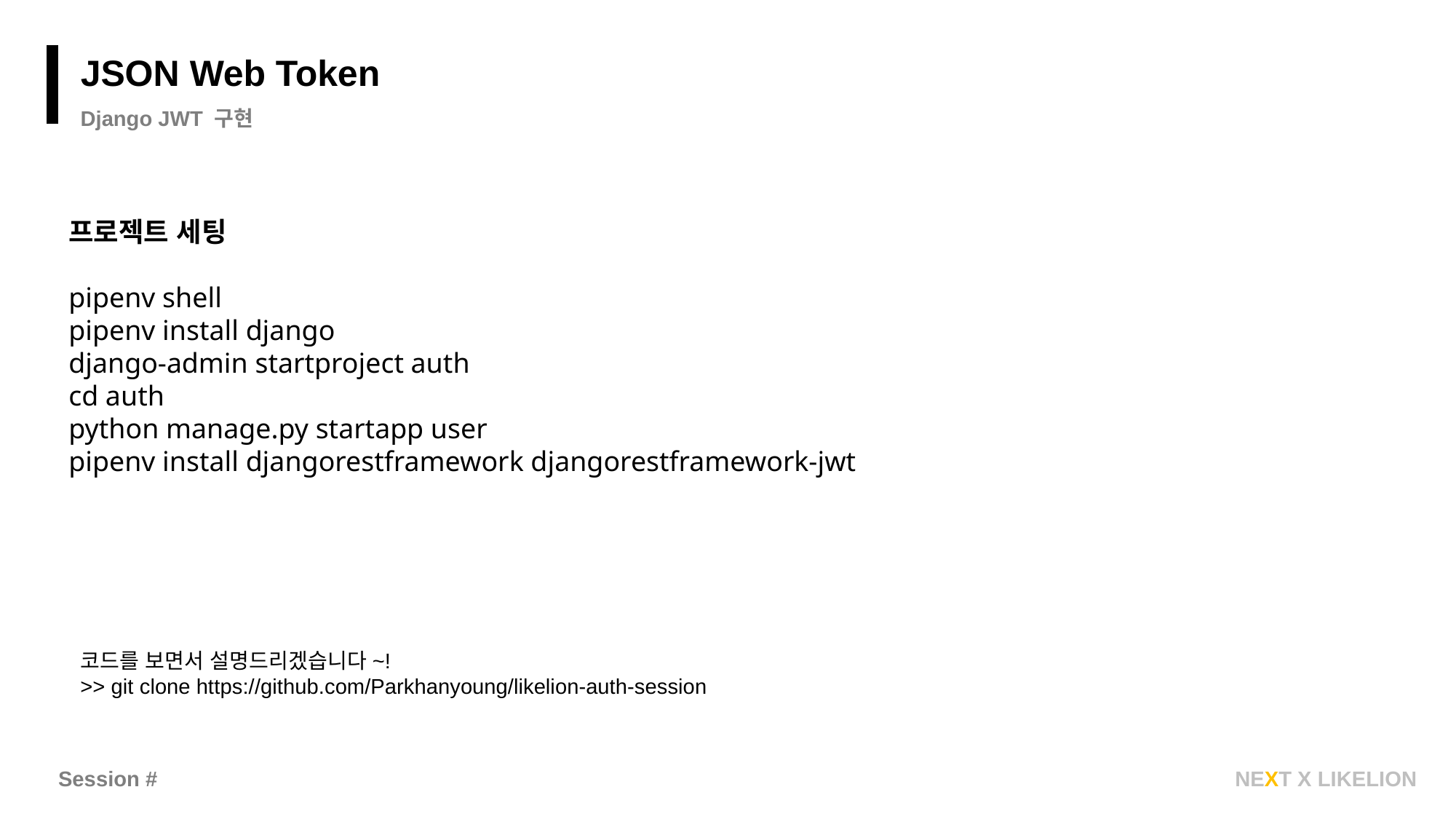

과제
JSON Web Token

Django JWT 구현
프로젝트 세팅

pipenv shell
pipenv install django
django-admin startproject auth
cd auth
python manage.py startapp user
pipenv install djangorestframework djangorestframework-jwt

코드를 보면서 설명드리겠습니다~!
>> git clone https://github.com/Parkhanyoung/likelion-auth-session
Session #
NEXT X LIKELION